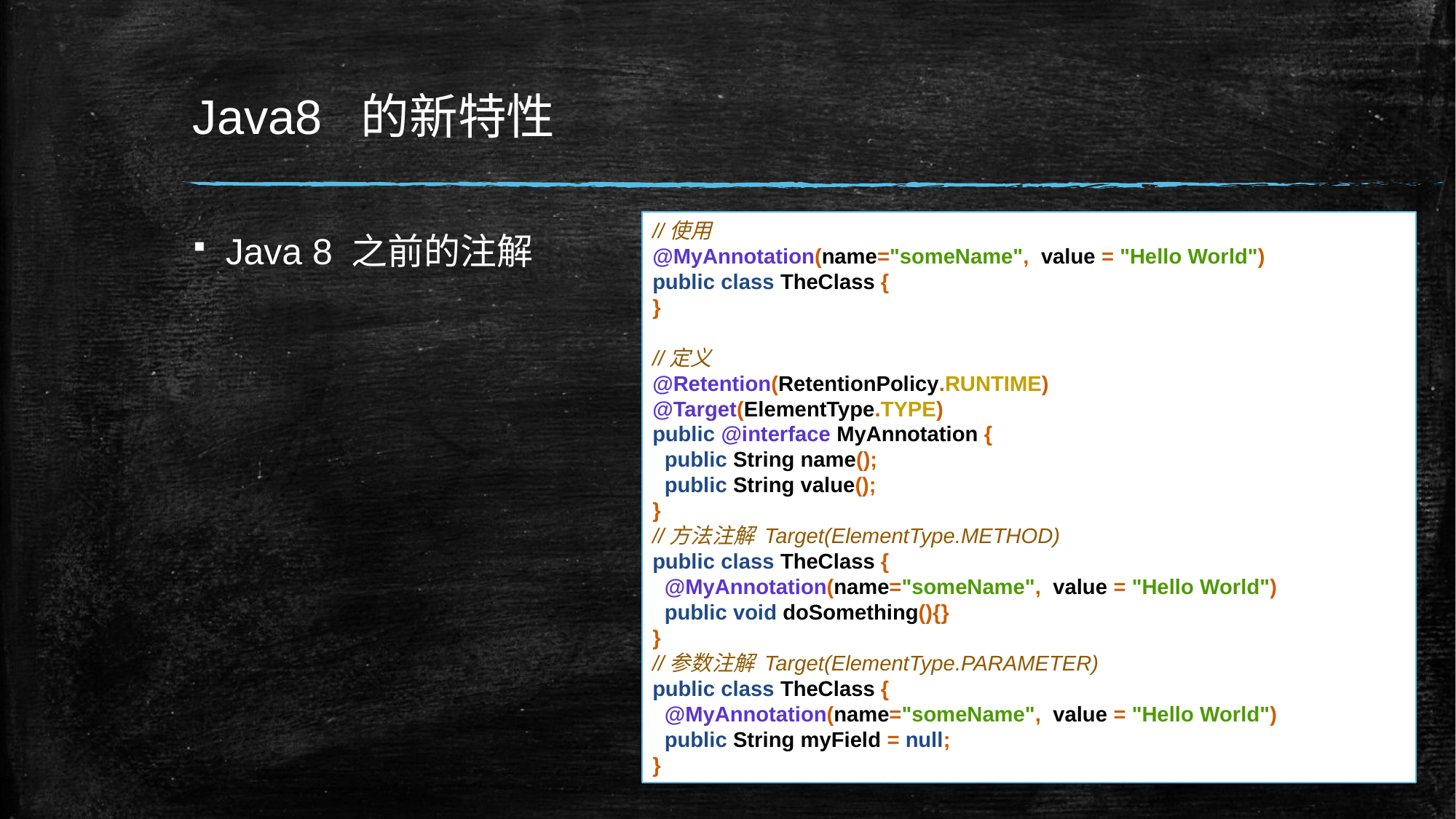

# Java8  的新特性
//使用
@MyAnnotation(name="someName",  value = "Hello World")
public class TheClass {
}

//定义
@Retention(RetentionPolicy.RUNTIME)
@Target(ElementType.TYPE)
public @interface MyAnnotation {
  public String name();
  public String value();
}
//方法注解 Target(ElementType.METHOD)
public class TheClass {
  @MyAnnotation(name="someName",  value = "Hello World")
  public void doSomething(){}
}
//参数注解 Target(ElementType.PARAMETER)
public class TheClass {
  @MyAnnotation(name="someName",  value = "Hello World")
  public String myField = null;
}
Java 8 之前的注解